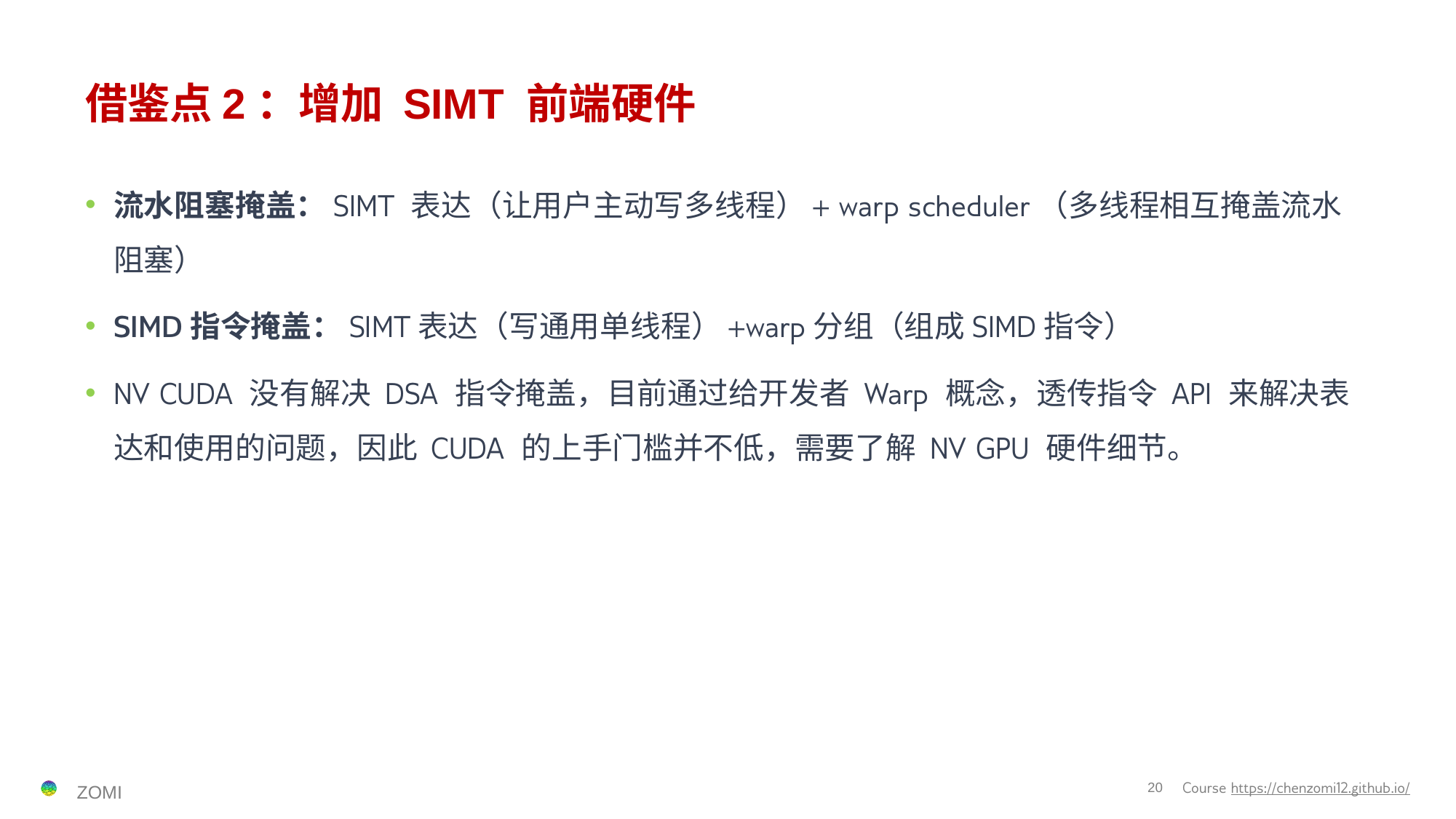

# 借鉴点2：增加 SIMT 前端硬件
流水阻塞掩盖：SIMT 表达（让用户主动写多线程）+ warp scheduler（多线程相互掩盖流水阻塞）
SIMD指令掩盖：SIMT表达（写通用单线程）+warp分组（组成SIMD指令）
NV CUDA 没有解决 DSA 指令掩盖，目前通过给开发者 Warp 概念，透传指令 API 来解决表达和使用的问题，因此 CUDA 的上手门槛并不低，需要了解 NV GPU 硬件细节。